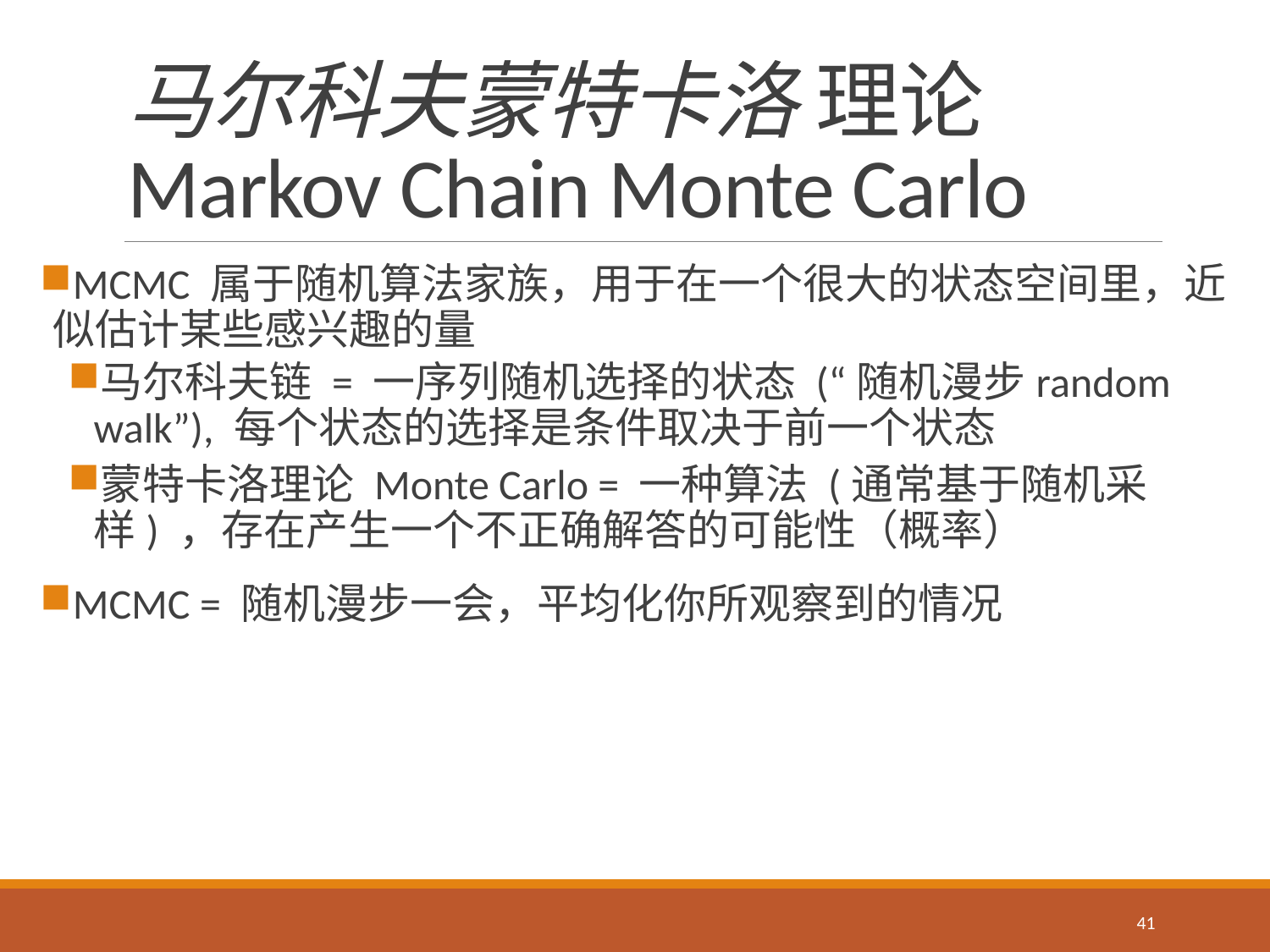

# 马尔科夫蒙特卡洛 理论 Markov Chain Monte Carlo
MCMC 属于随机算法家族，用于在一个很大的状态空间里，近似估计某些感兴趣的量
马尔科夫链 = 一序列随机选择的状态 (“随机漫步random walk”), 每个状态的选择是条件取决于前一个状态
蒙特卡洛理论 Monte Carlo = 一种算法 (通常基于随机采样) ，存在产生一个不正确解答的可能性（概率）
MCMC = 随机漫步一会，平均化你所观察到的情况
41